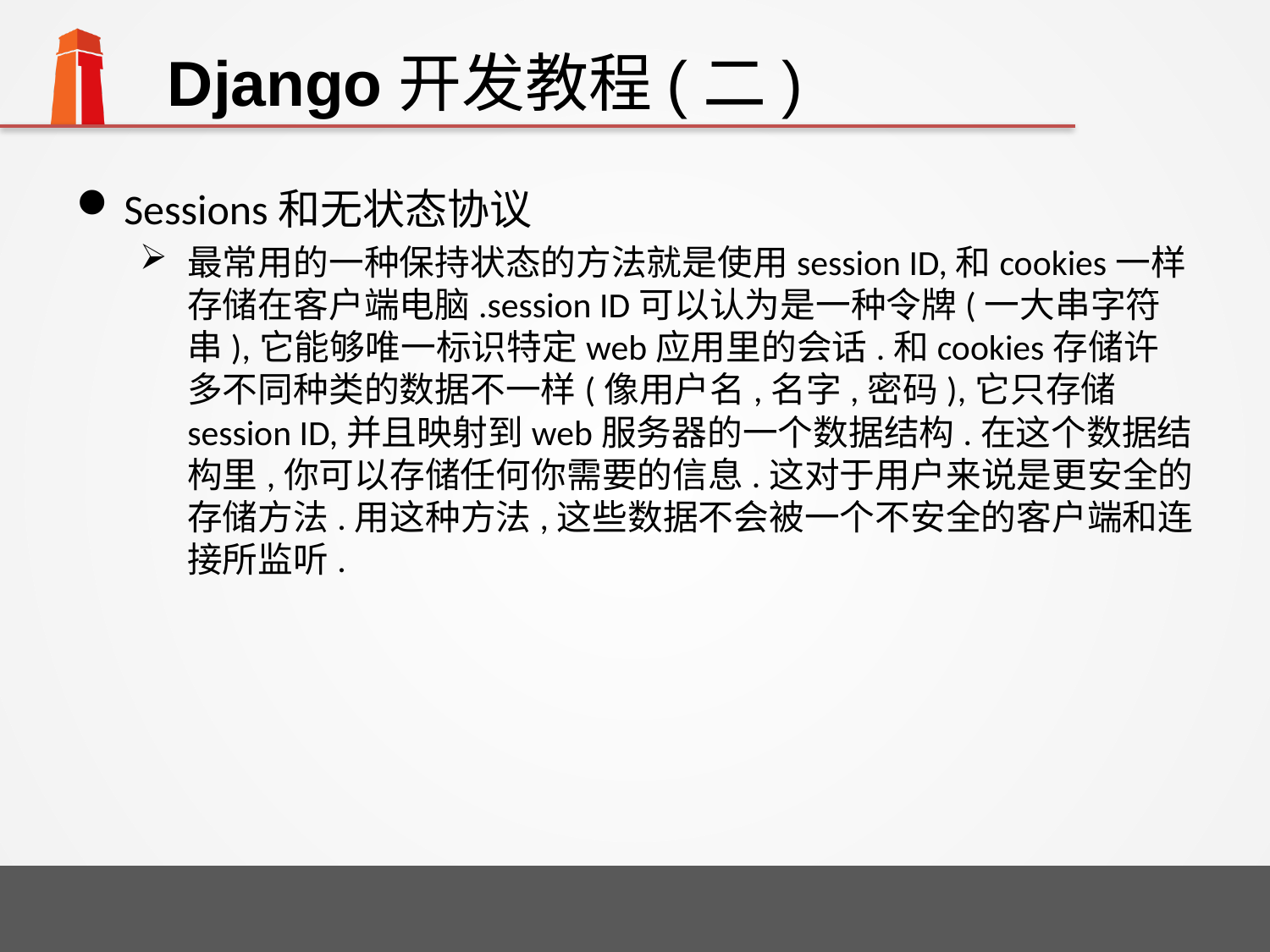

# Django开发教程(二)
Sessions和无状态协议
最常用的一种保持状态的方法就是使用session ID,和cookies一样存储在客户端电脑.session ID可以认为是一种令牌(一大串字符串),它能够唯一标识特定web应用里的会话.和cookies存储许多不同种类的数据不一样(像用户名,名字,密码),它只存储session ID,并且映射到web服务器的一个数据结构.在这个数据结构里,你可以存储任何你需要的信息.这对于用户来说是更安全的存储方法.用这种方法,这些数据不会被一个不安全的客户端和连接所监听.